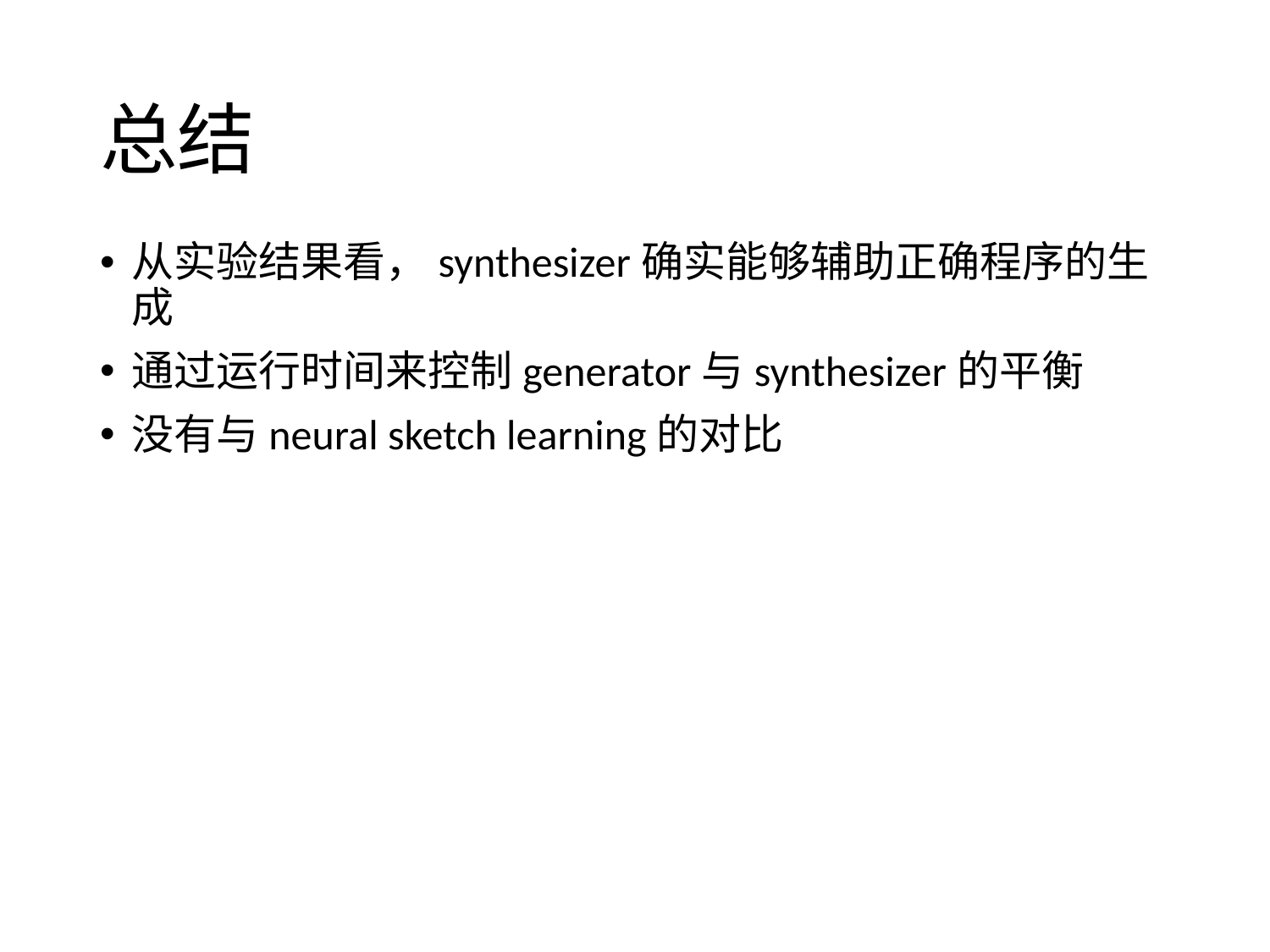

# 总结
从实验结果看，synthesizer确实能够辅助正确程序的生成
通过运行时间来控制generator与synthesizer的平衡
没有与neural sketch learning的对比